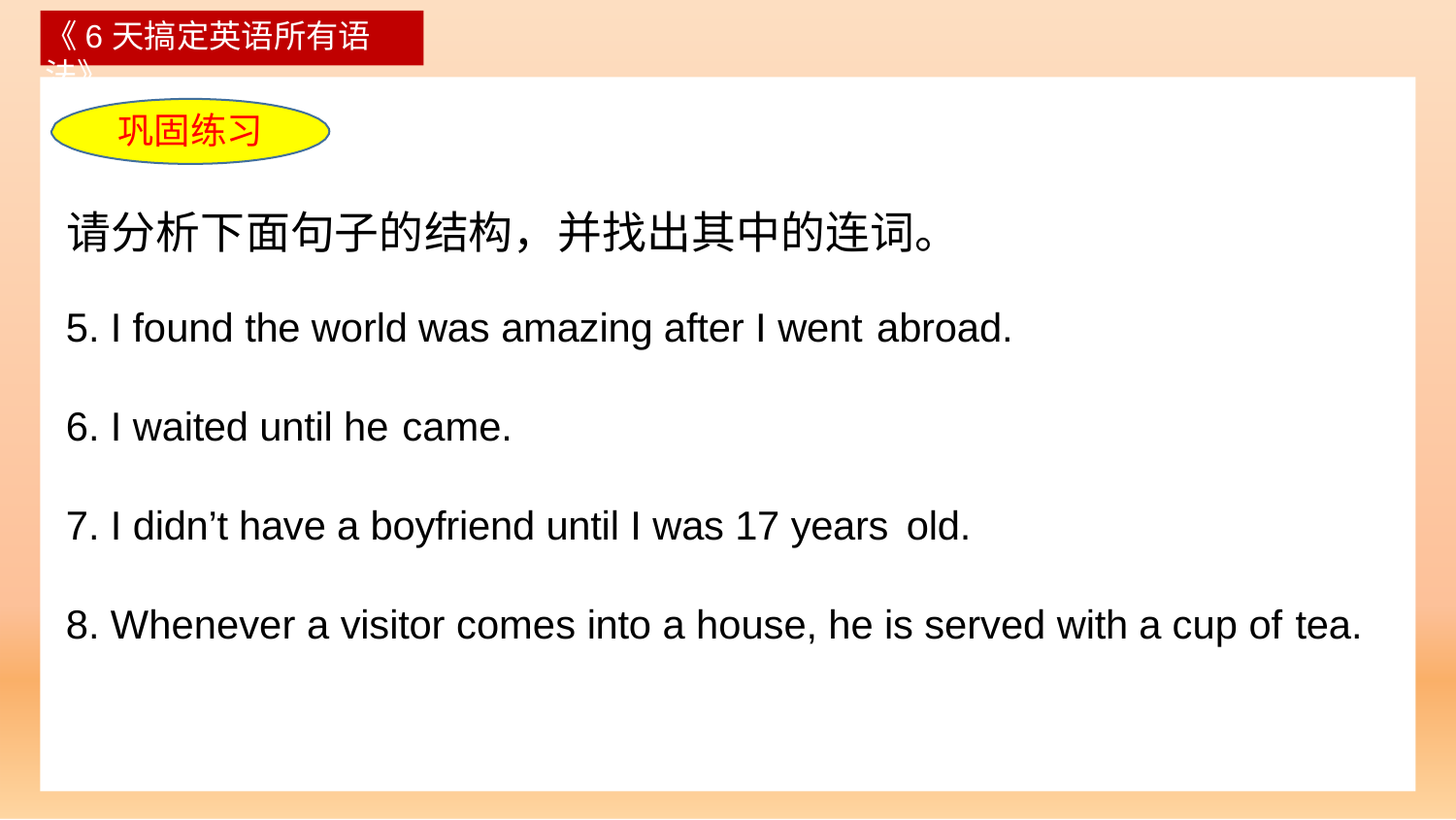

《6天搞定英语所有语法》

巩固练习
# 请分析下面句子的结构，并找出其中的连词。
I found the world was amazing after I went abroad.

I waited until he came.

I didn’t have a boyfriend until I was 17 years old.

Whenever a visitor comes into a house, he is served with a cup of tea.